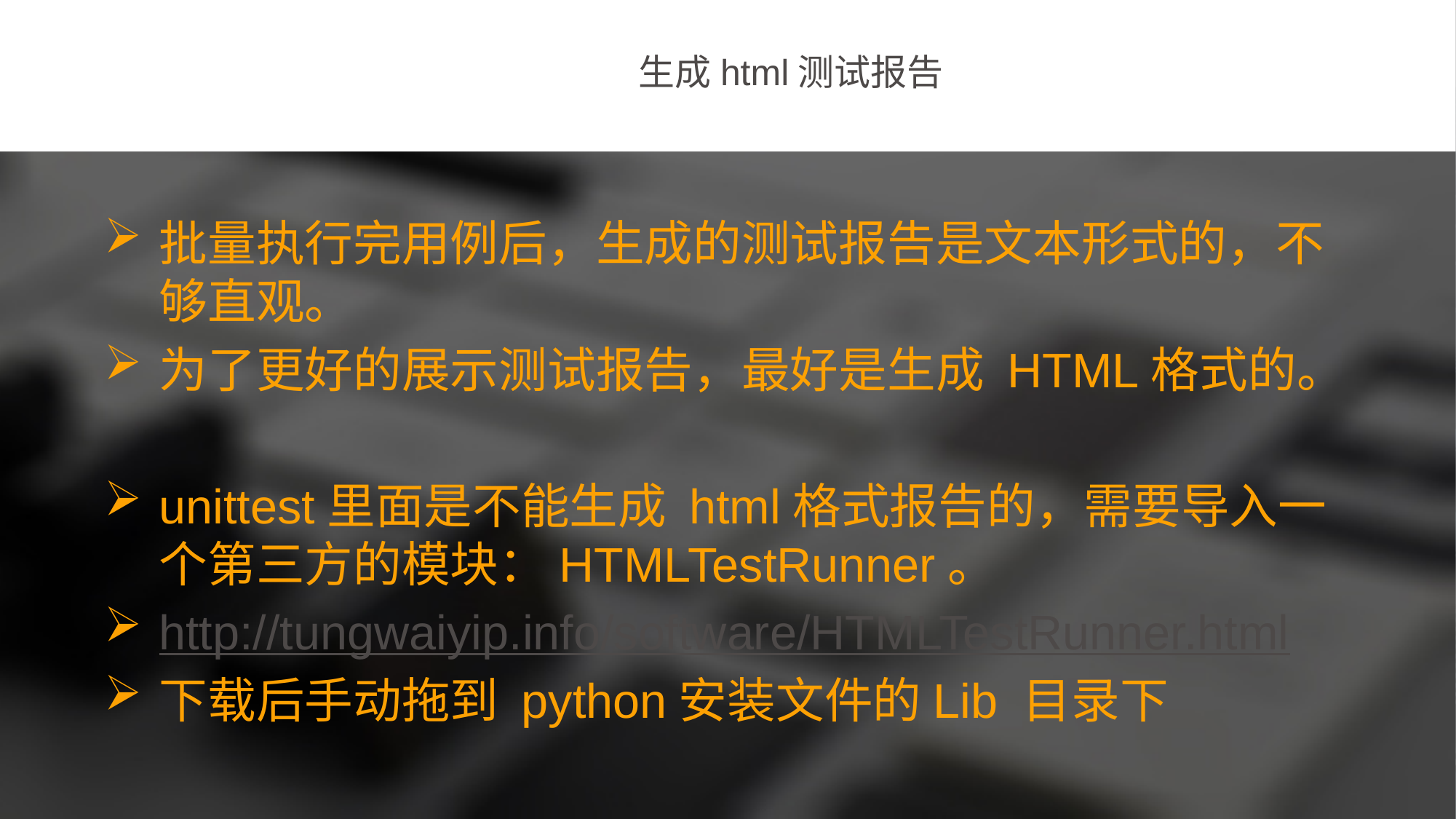

生成html测试报告
批量执行完用例后，生成的测试报告是文本形式的，不够直观。
为了更好的展示测试报告，最好是生成 HTML格式的。

unittest里面是不能生成 html格式报告的，需要导入一个第三方的模块：HTMLTestRunner。
http://tungwaiyip.info/software/HTMLTestRunner.html
下载后手动拖到 python安装文件的Lib 目录下